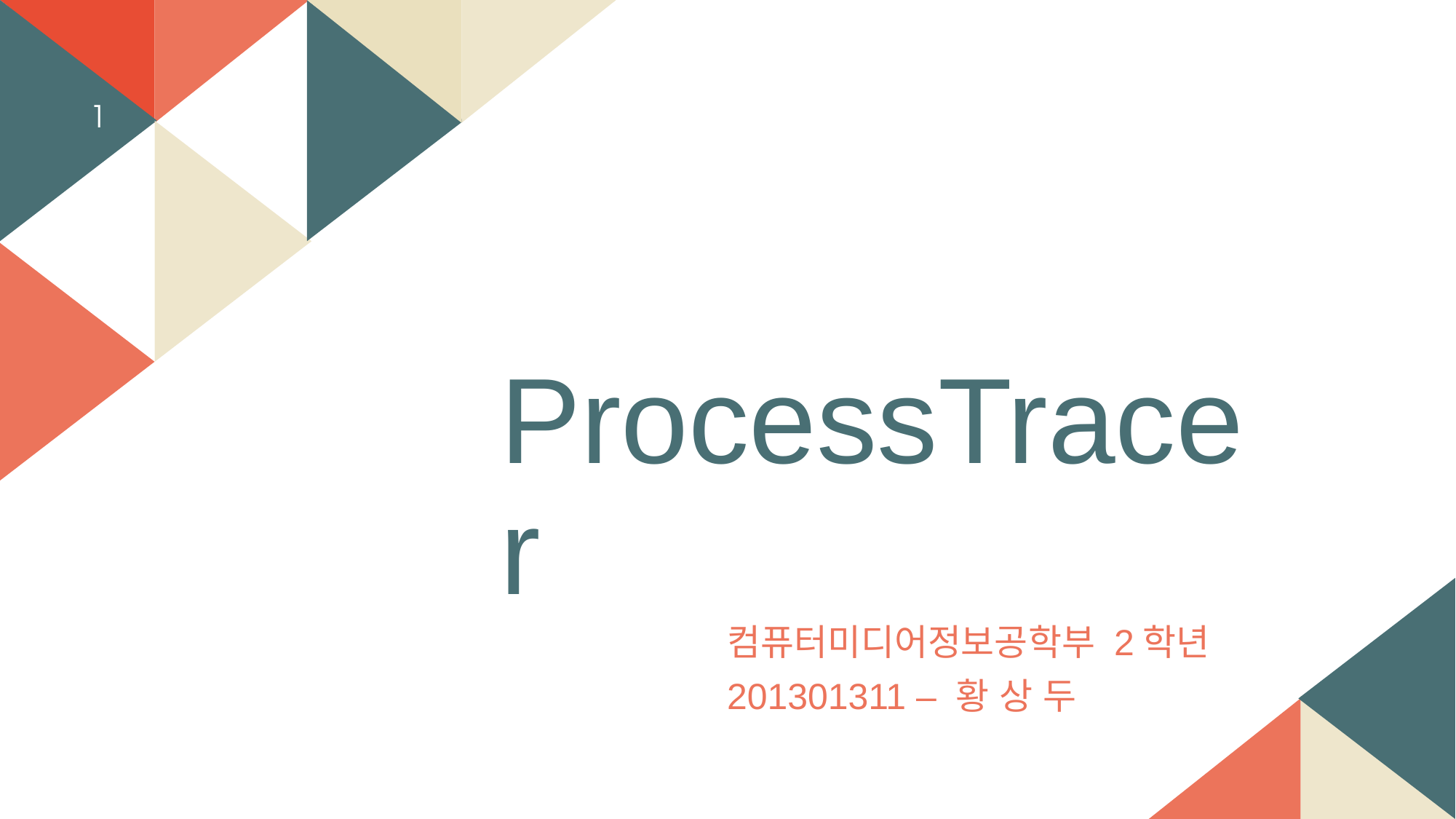

1
ProcessTracer
컴퓨터미디어정보공학부 2학년
201301311 – 황 상 두